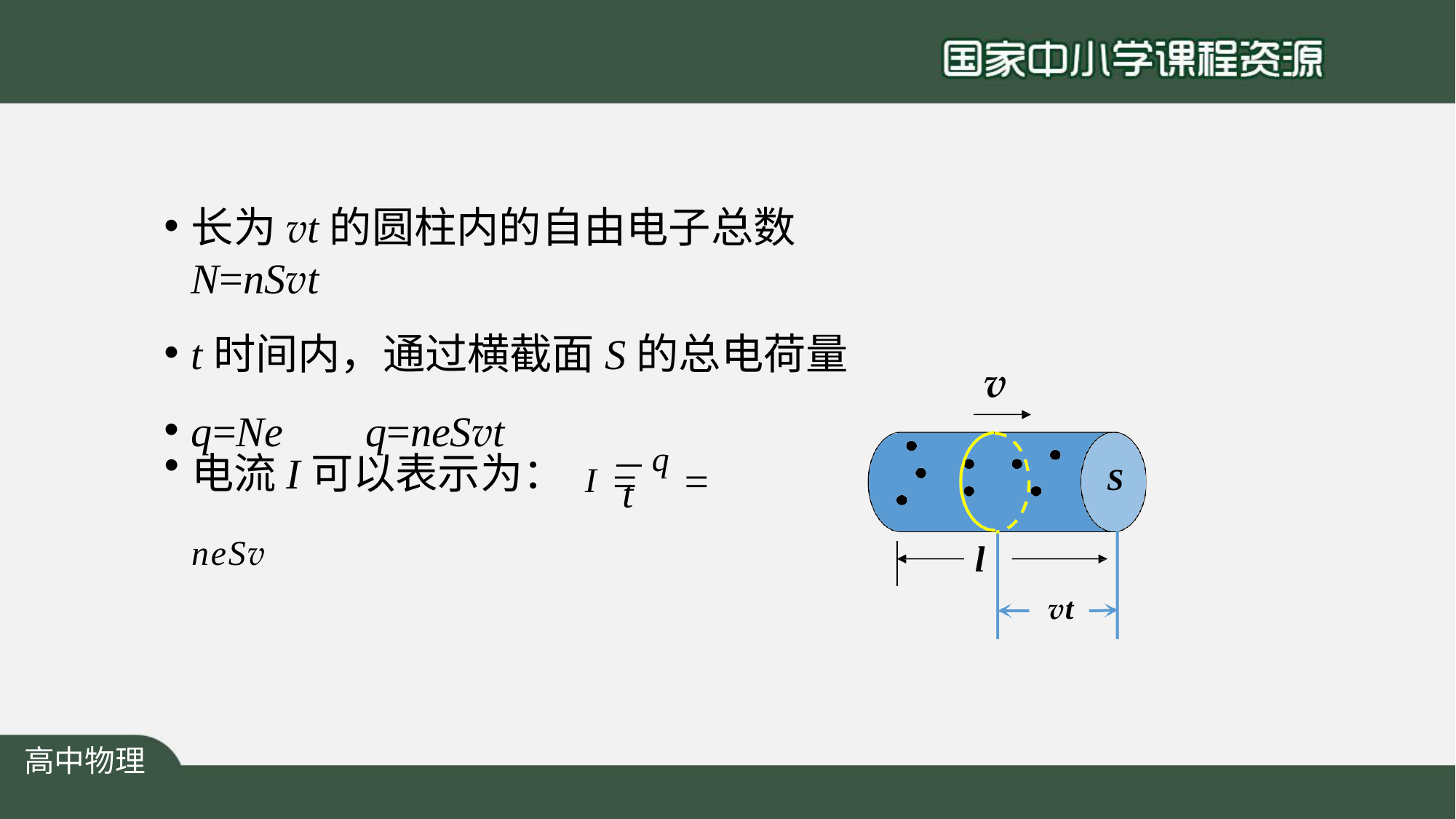

长为vt的圆柱内的自由电子总数N=nSvt
t时间内，通过横截面S的总电荷量
q=Ne	q=neSvt
v

电流I可以表示为： I = q = neSv

S

t
l
vt

高中物理